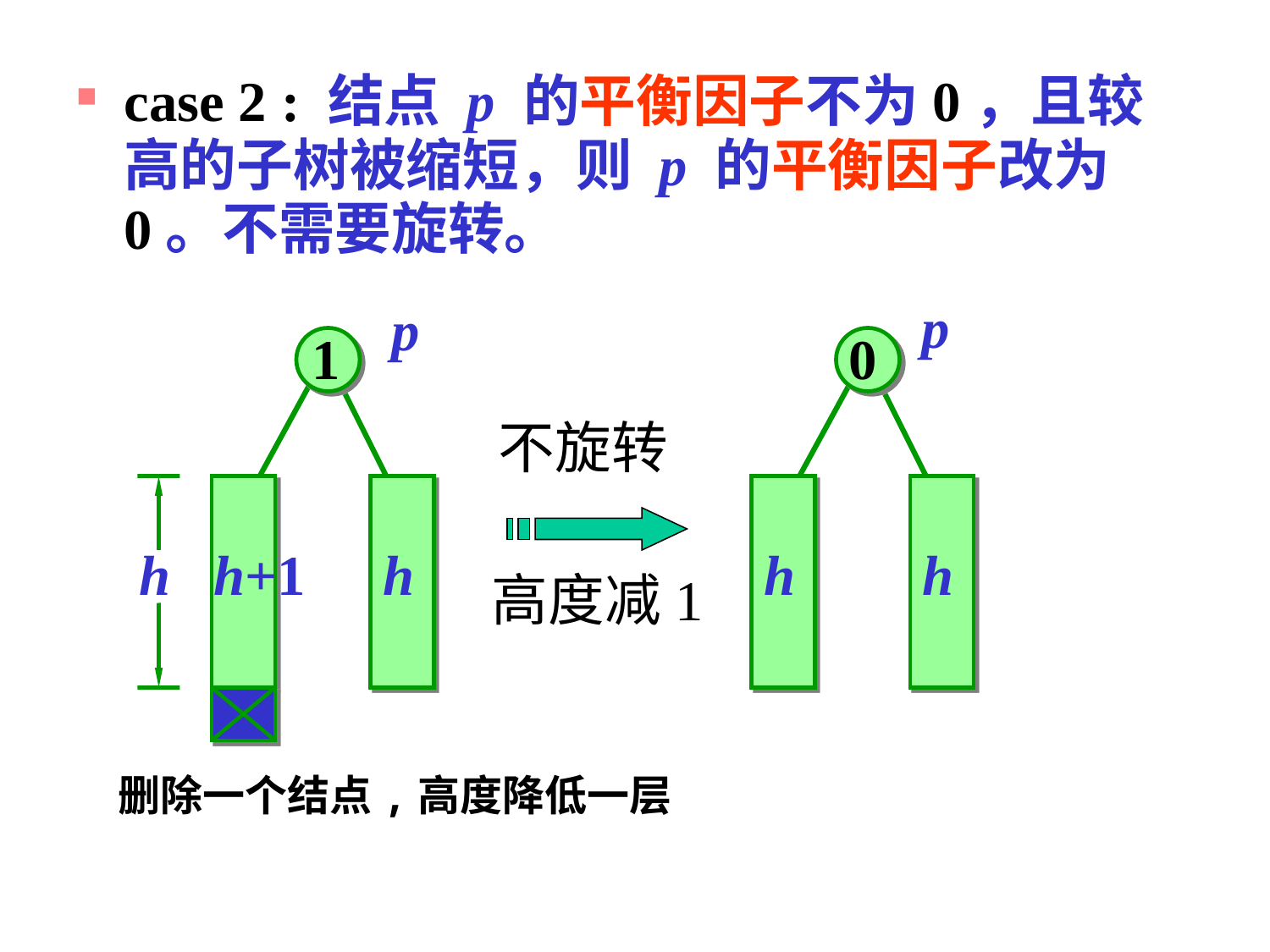

case 2 : 结点 p 的平衡因子不为0，且较高的子树被缩短，则 p 的平衡因子改为0。不需要旋转。
p
p
 1
0

不旋转

h
h+1
h
h
h
高度减1

删除一个结点,高度降低一层